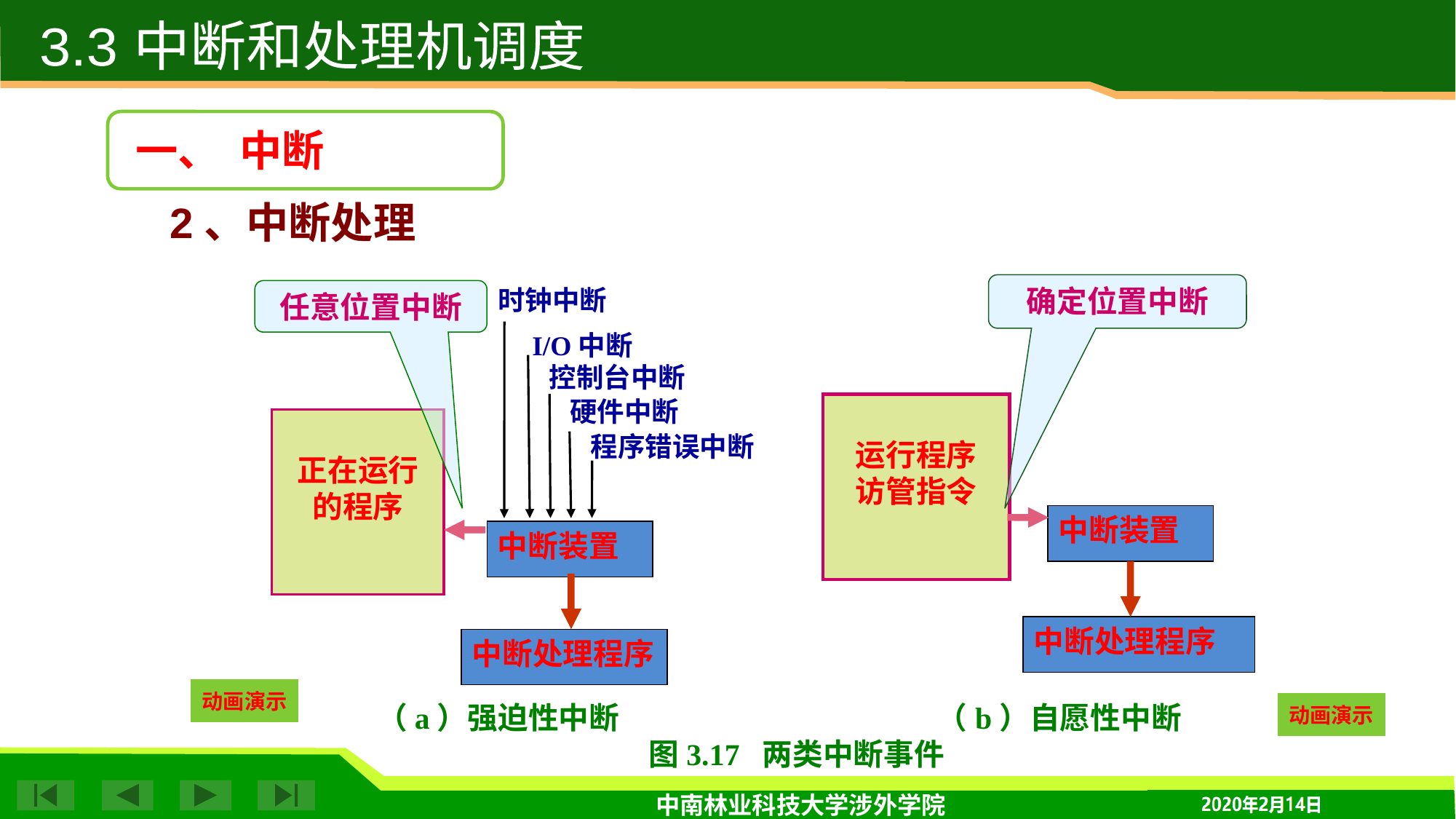

3.3 中断和处理机调度

一、  中断
2、中断处理
确定位置中断
时钟中断
I/O中断
控制台中断
硬件中断

正在运行的程序
程序错误中断
中断装置
中断处理程序
任意位置中断

运行程序
访管指令
中断装置
中断处理程序

动画演示
动画演示
（a）强迫性中断                                              （b）自愿性中断
    图3.17  两类中断事件